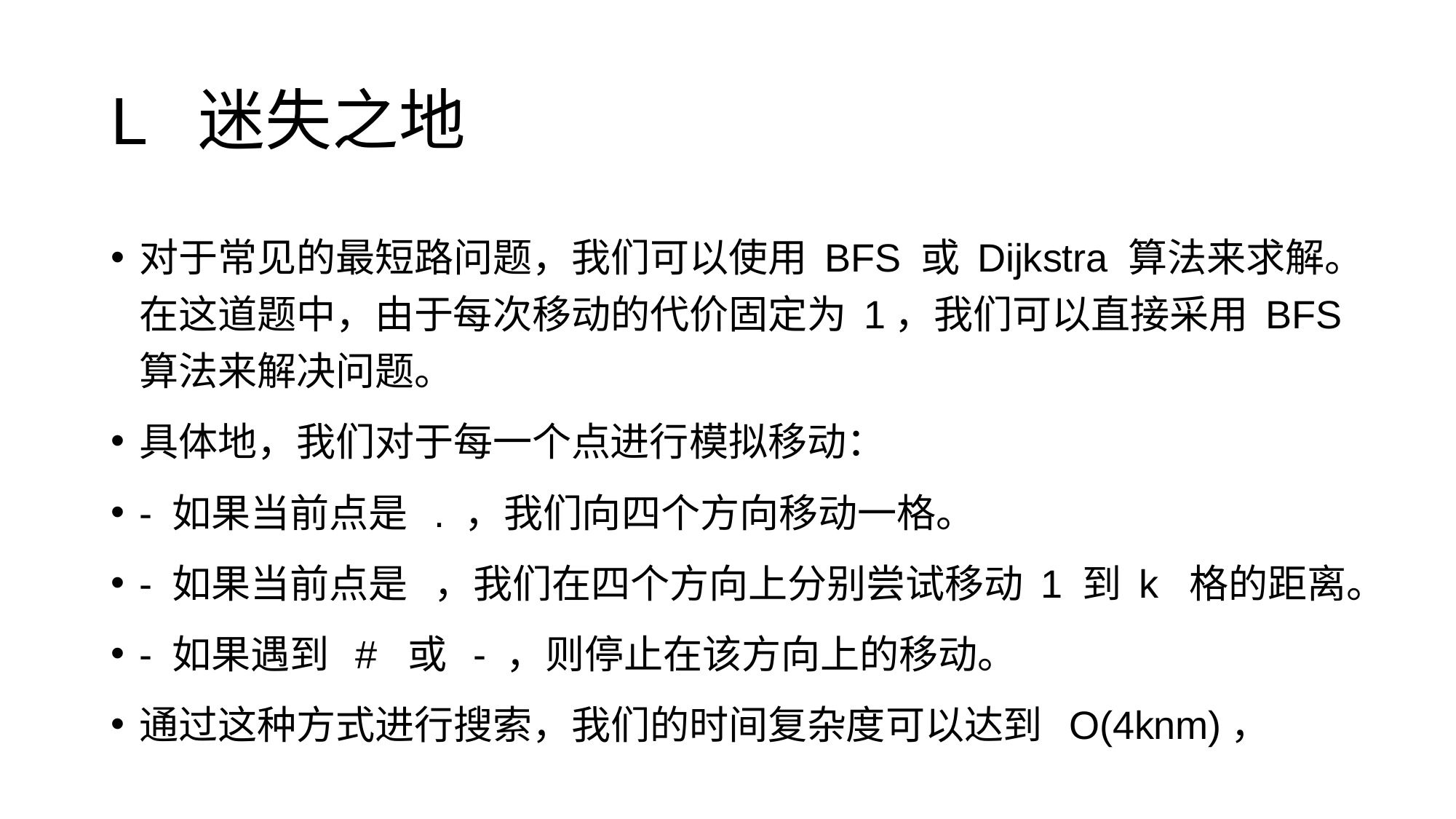

# L  迷失之地
对于常见的最短路问题，我们可以使用 BFS 或 Dijkstra 算法来求解。在这道题中，由于每次移动的代价固定为 1，我们可以直接采用 BFS 算法来解决问题。
具体地，我们对于每一个点进行模拟移动：
- 如果当前点是  . ，我们向四个方向移动一格。
- 如果当前点是   ，我们在四个方向上分别尝试移动 1 到 k  格的距离。
- 如果遇到  #  或  - ，则停止在该方向上的移动。
通过这种方式进行搜索，我们的时间复杂度可以达到  O(4knm)，